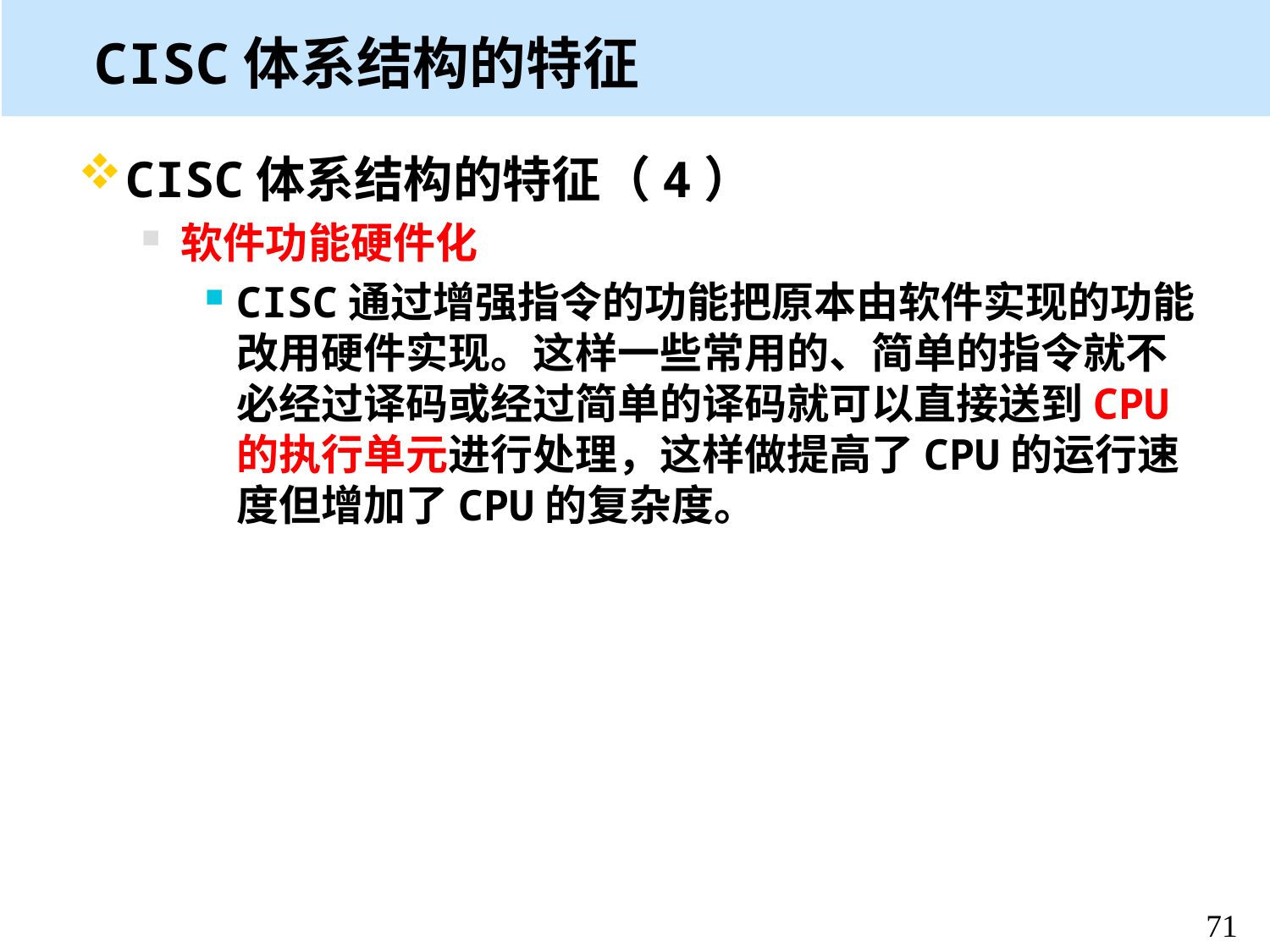

# CISC体系结构的特征
CISC体系结构的特征（4）
软件功能硬件化
CISC通过增强指令的功能把原本由软件实现的功能改用硬件实现。这样一些常用的、简单的指令就不必经过译码或经过简单的译码就可以直接送到CPU的执行单元进行处理，这样做提高了CPU的运行速度但增加了CPU的复杂度。